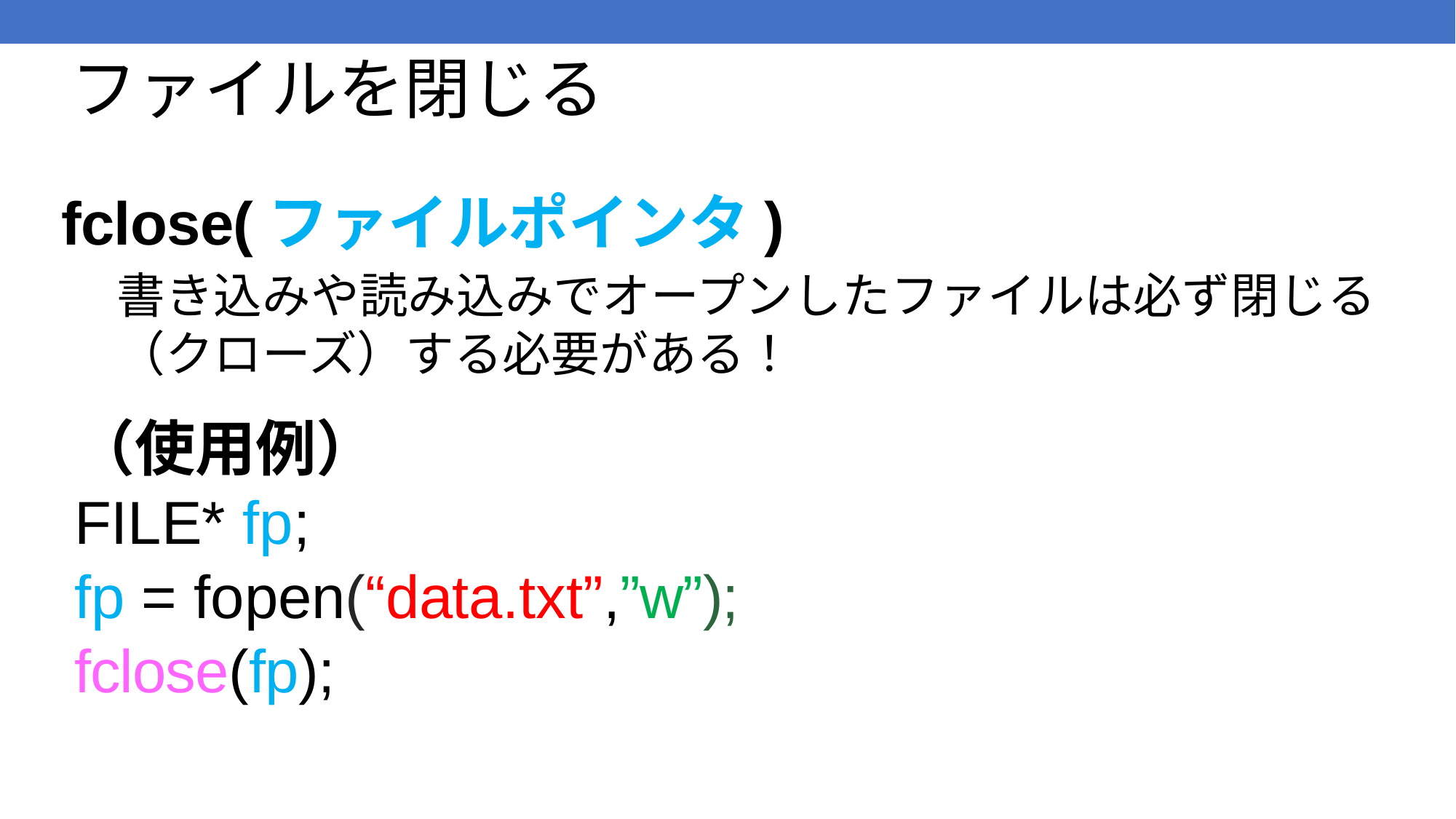

# ファイルを閉じる
fclose(ファイルポインタ)
書き込みや読み込みでオープンしたファイルは必ず閉じる
（クローズ）する必要がある！

（使用例）
FILE* fp;
fp = fopen(“data.txt”,”w”);
fclose(fp);